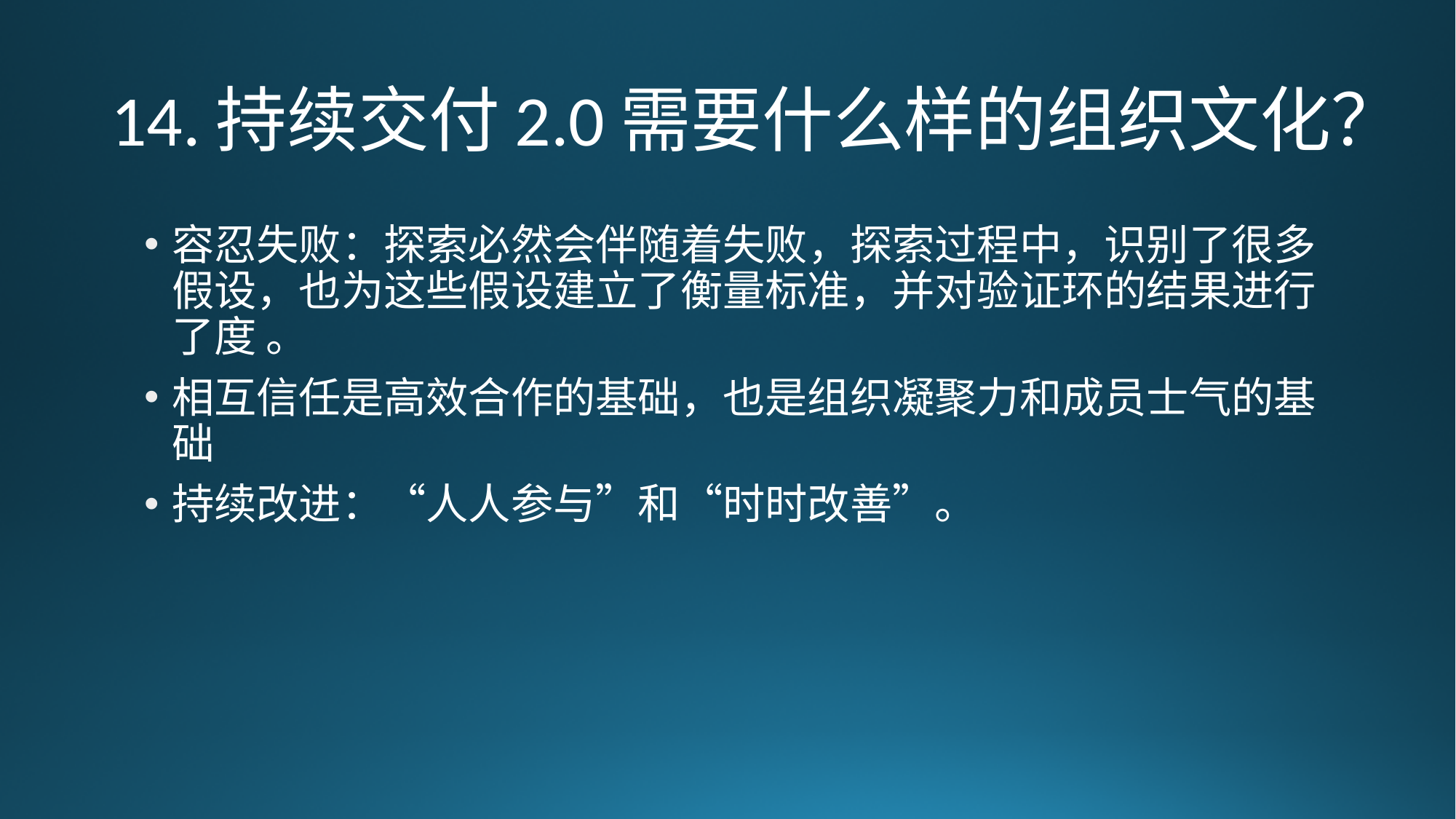

# 14.持续交付2.0需要什么样的组织文化？
容忍失败：探索必然会伴随着失败，探索过程中，识别了很多假设，也为这些假设建立了衡量标准，并对验证环的结果进行了度 。
相互信任是高效合作的基础，也是组织凝聚力和成员士气的基础
持续改进：“人人参与”和“时时改善”。